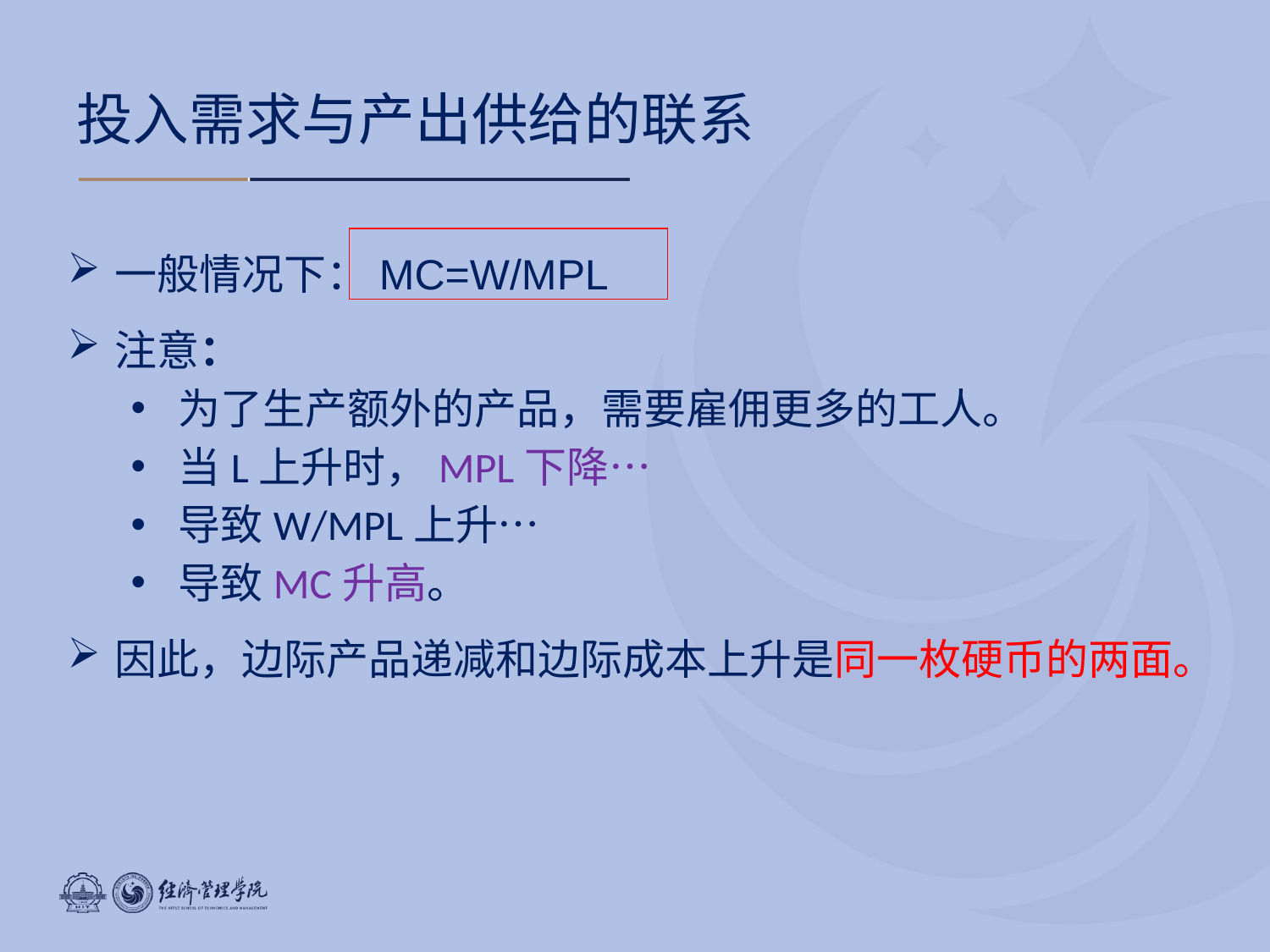

# 投入需求与产出供给的联系
一般情况下：MC=W/MPL
注意：
为了生产额外的产品，需要雇佣更多的工人。
当L上升时，MPL下降…
导致W/MPL上升…
导致MC升高。
因此，边际产品递减和边际成本上升是同一枚硬币的两面。